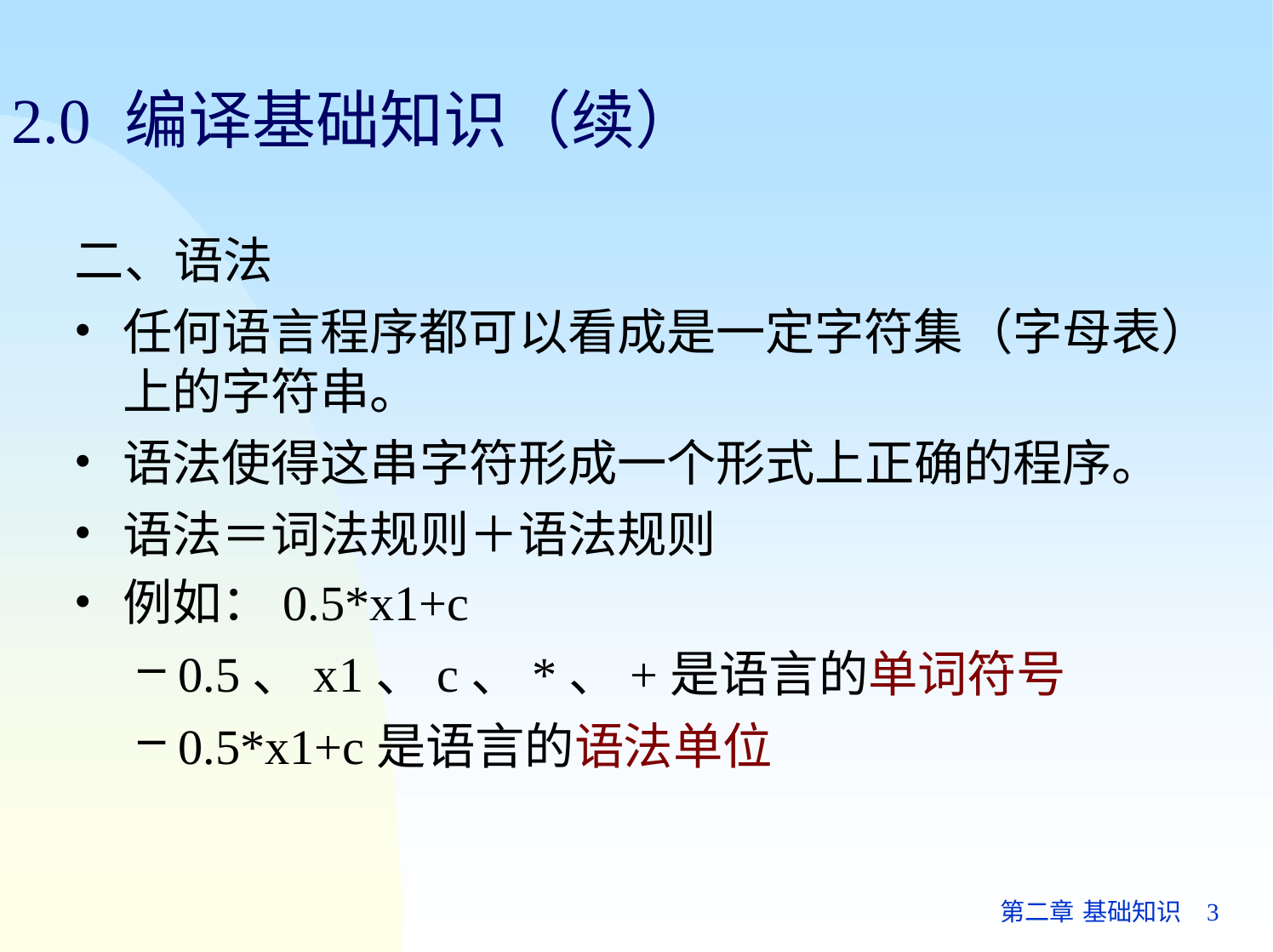

# 2.0	编译基础知识（续）
二、语法
任何语言程序都可以看成是一定字符集（字母表） 上的字符串。
语法使得这串字符形成一个形式上正确的程序。
语法＝词法规则＋语法规则
例如：0.5*x1+c
0.5、x1、c、*、+是语言的单词符号
0.5*x1+c是语言的语法单位
第二章 基础知识	3